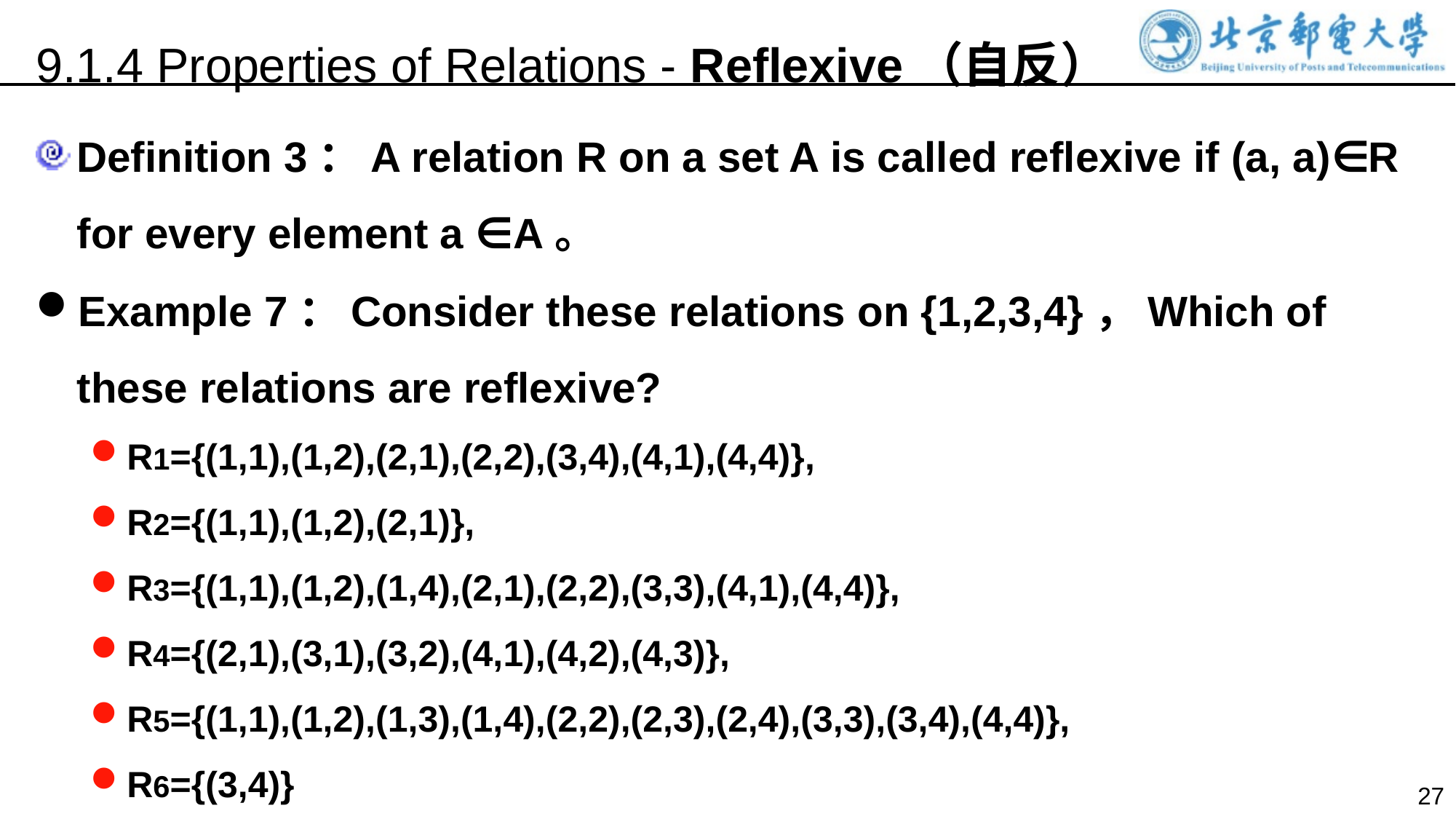

9.1.4 Properties of Relations - Reflexive（自反）
Definition 3：A relation R on a set A is called reflexive if (a, a)∈R for every element a ∈A。
Example 7：Consider these relations on {1,2,3,4}，Which of these relations are reflexive?
R1={(1,1),(1,2),(2,1),(2,2),(3,4),(4,1),(4,4)},
R2={(1,1),(1,2),(2,1)},
R3={(1,1),(1,2),(1,4),(2,1),(2,2),(3,3),(4,1),(4,4)},
R4={(2,1),(3,1),(3,2),(4,1),(4,2),(4,3)},
R5={(1,1),(1,2),(1,3),(1,4),(2,2),(2,3),(2,4),(3,3),(3,4),(4,4)},
R6={(3,4)}